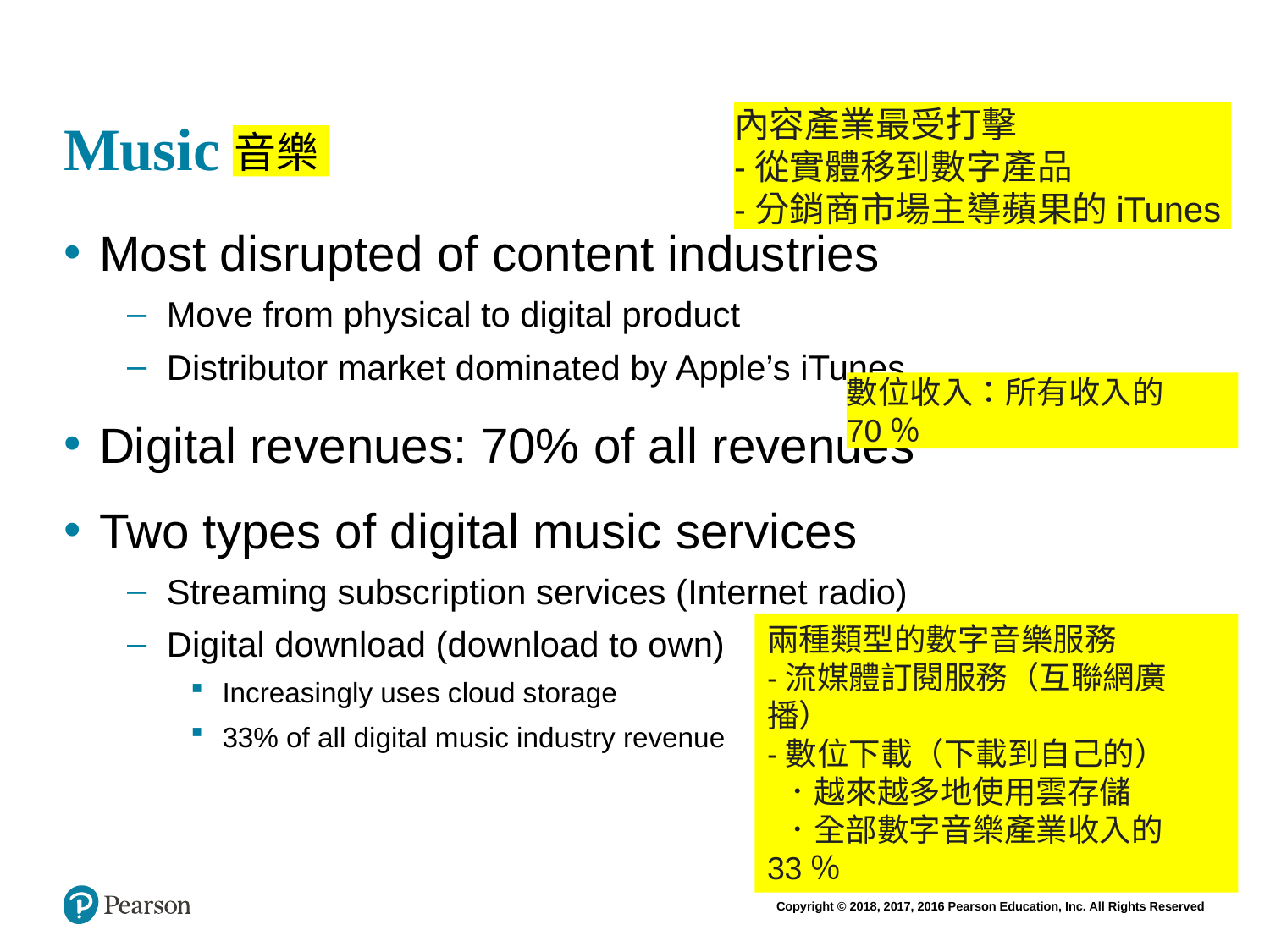

# Music
內容產業最受打擊
-從實體移到數字產品
-分銷商市場主導蘋果的iTunes
音樂
Most disrupted of content industries
Move from physical to digital product
Distributor market dominated by Apple’s iTunes
Digital revenues: 70% of all revenues
Two types of digital music services
Streaming subscription services (Internet radio)
Digital download (download to own)
Increasingly uses cloud storage
33% of all digital music industry revenue
數位收入：所有收入的70％
兩種類型的數字音樂服務
-流媒體訂閱服務（互聯網廣播）
-數位下載（下載到自己的）
 ．越來越多地使用雲存儲
 ．全部數字音樂產業收入的33％